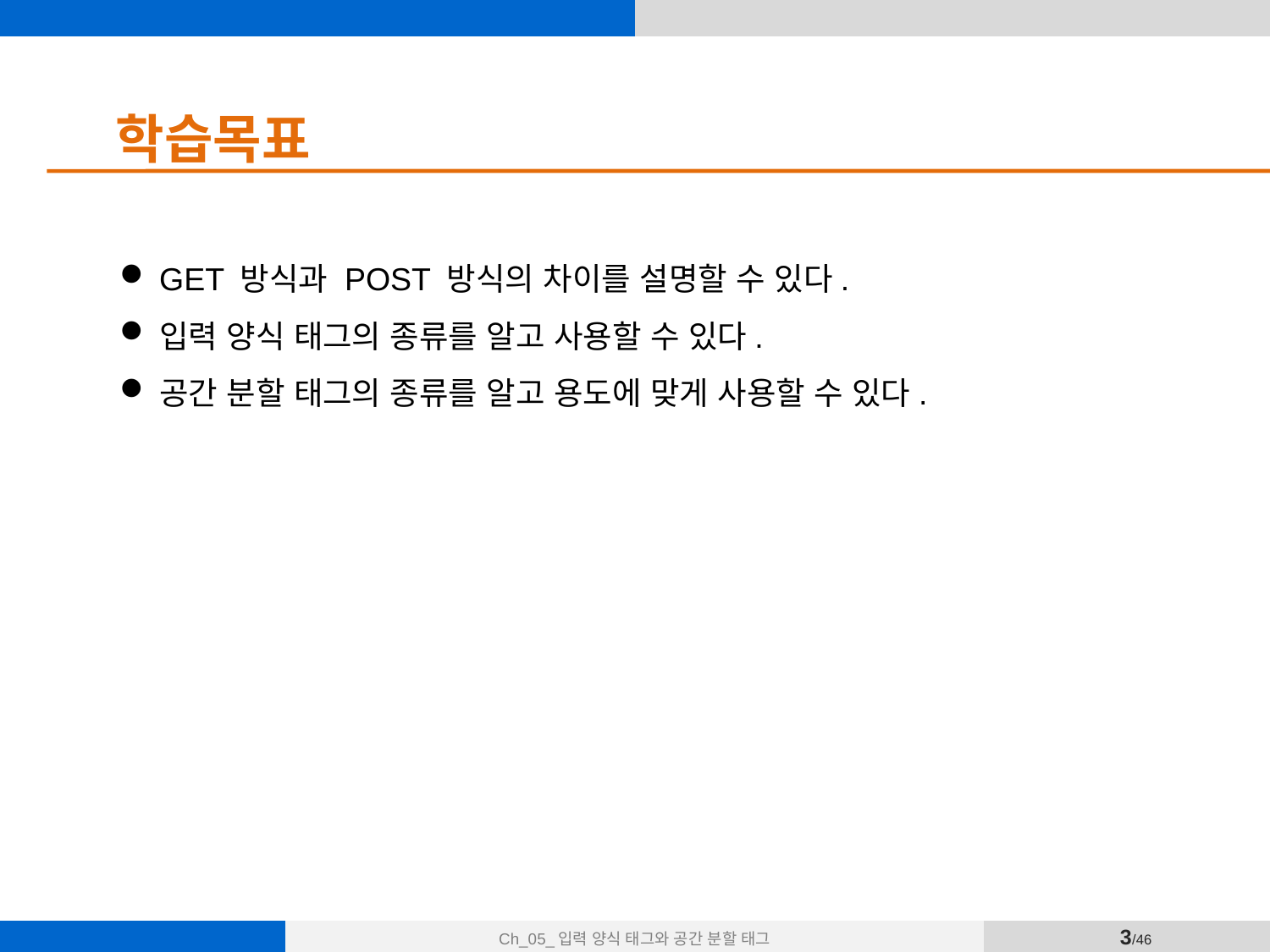

학습목표

GET 방식과 POST 방식의 차이를 설명할 수 있다.
입력 양식 태그의 종류를 알고 사용할 수 있다.
공간 분할 태그의 종류를 알고 용도에 맞게 사용할 수 있다.